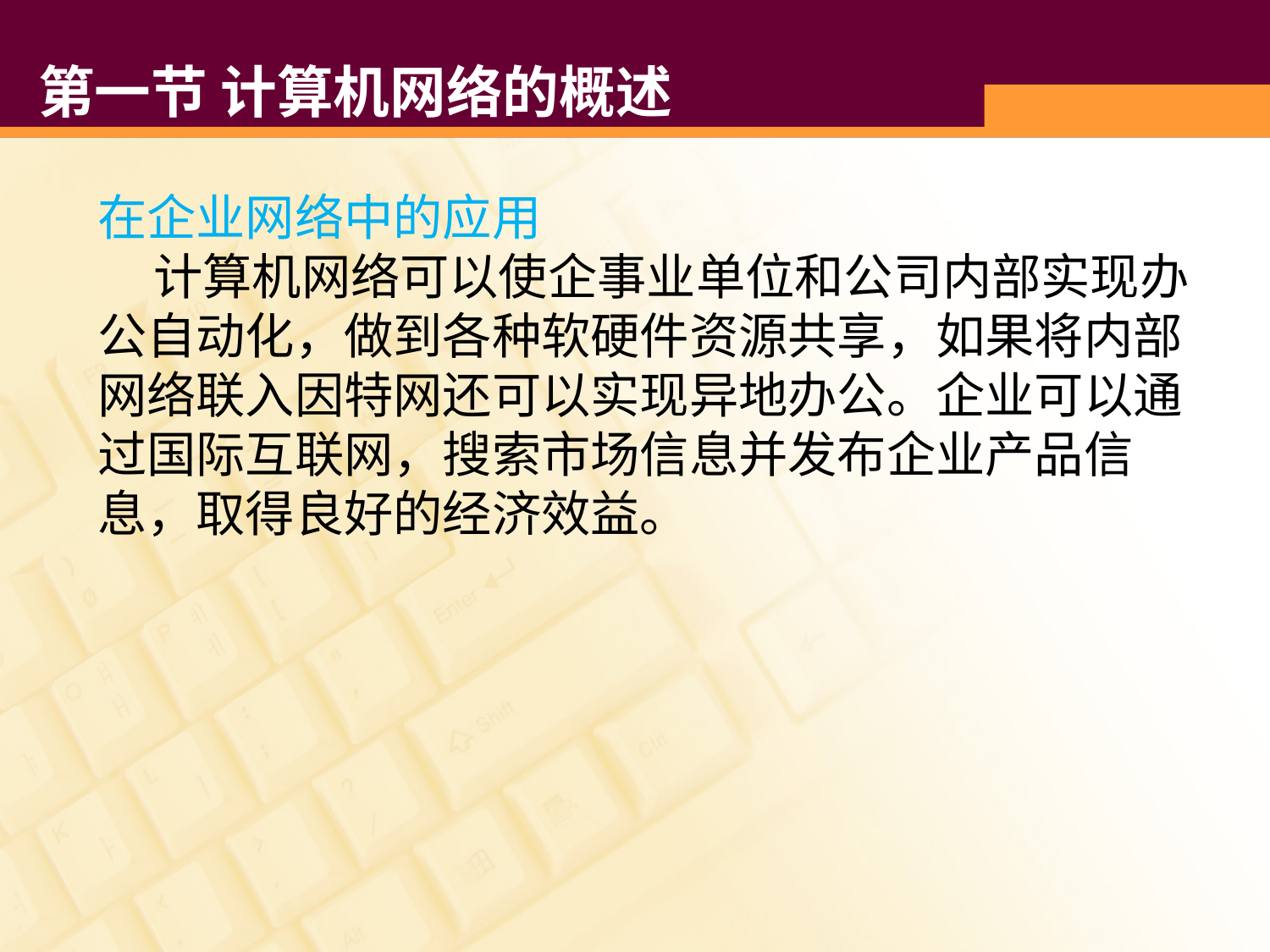

# 第一节 计算机网络的概述
在企业网络中的应用
    计算机网络可以使企事业单位和公司内部实现办公自动化，做到各种软硬件资源共享，如果将内部网络联入因特网还可以实现异地办公。企业可以通过国际互联网，搜索市场信息并发布企业产品信息，取得良好的经济效益。